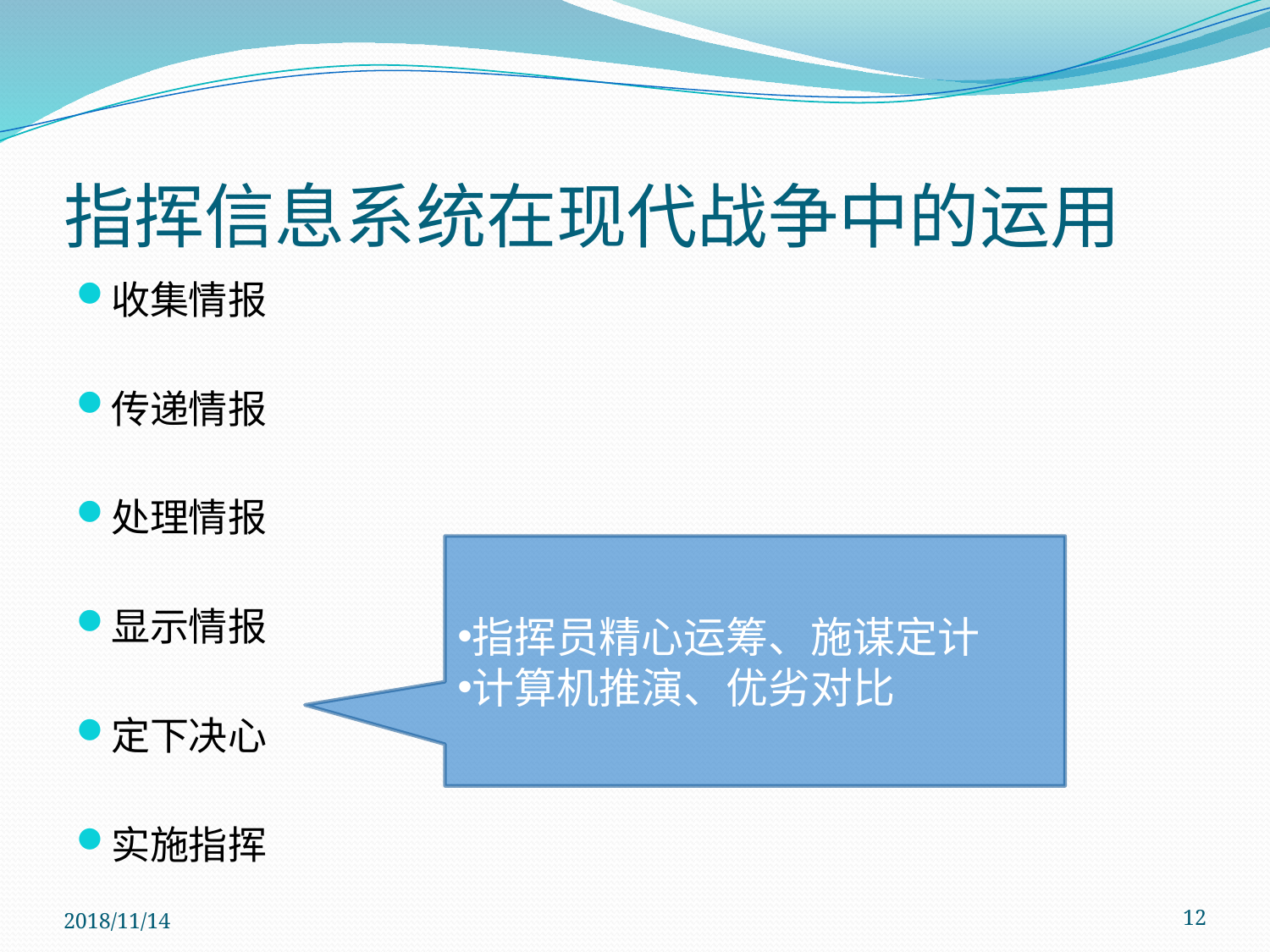

# 指挥信息系统在现代战争中的运用
收集情报

传递情报

处理情报

显示情报

定下决心

实施指挥
指挥员精心运筹、施谋定计
计算机推演、优劣对比
2018/11/14
12